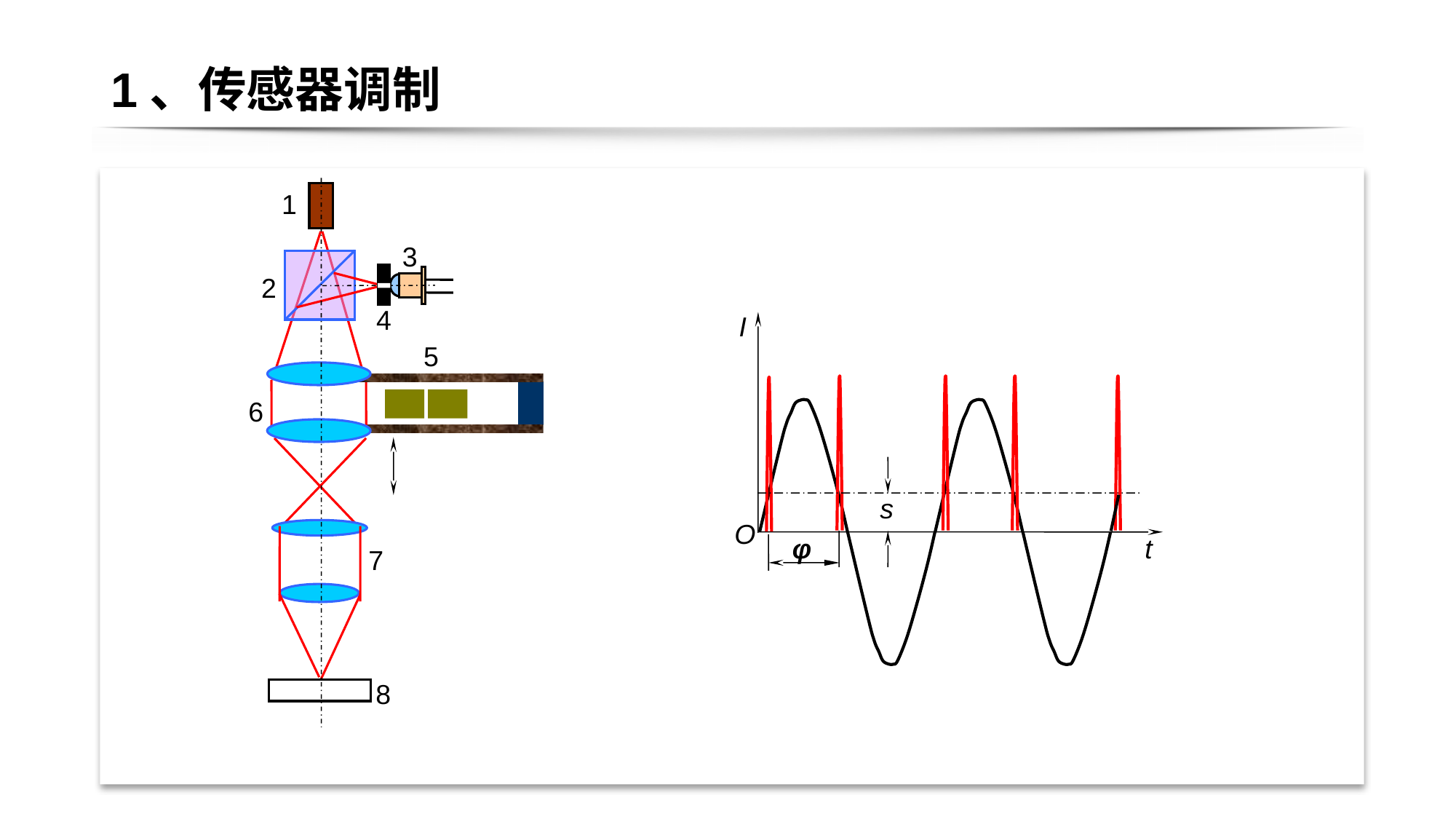

# 1、传感器调制
1

3

2

4

5

6

7
8
I

s

O

φ
t